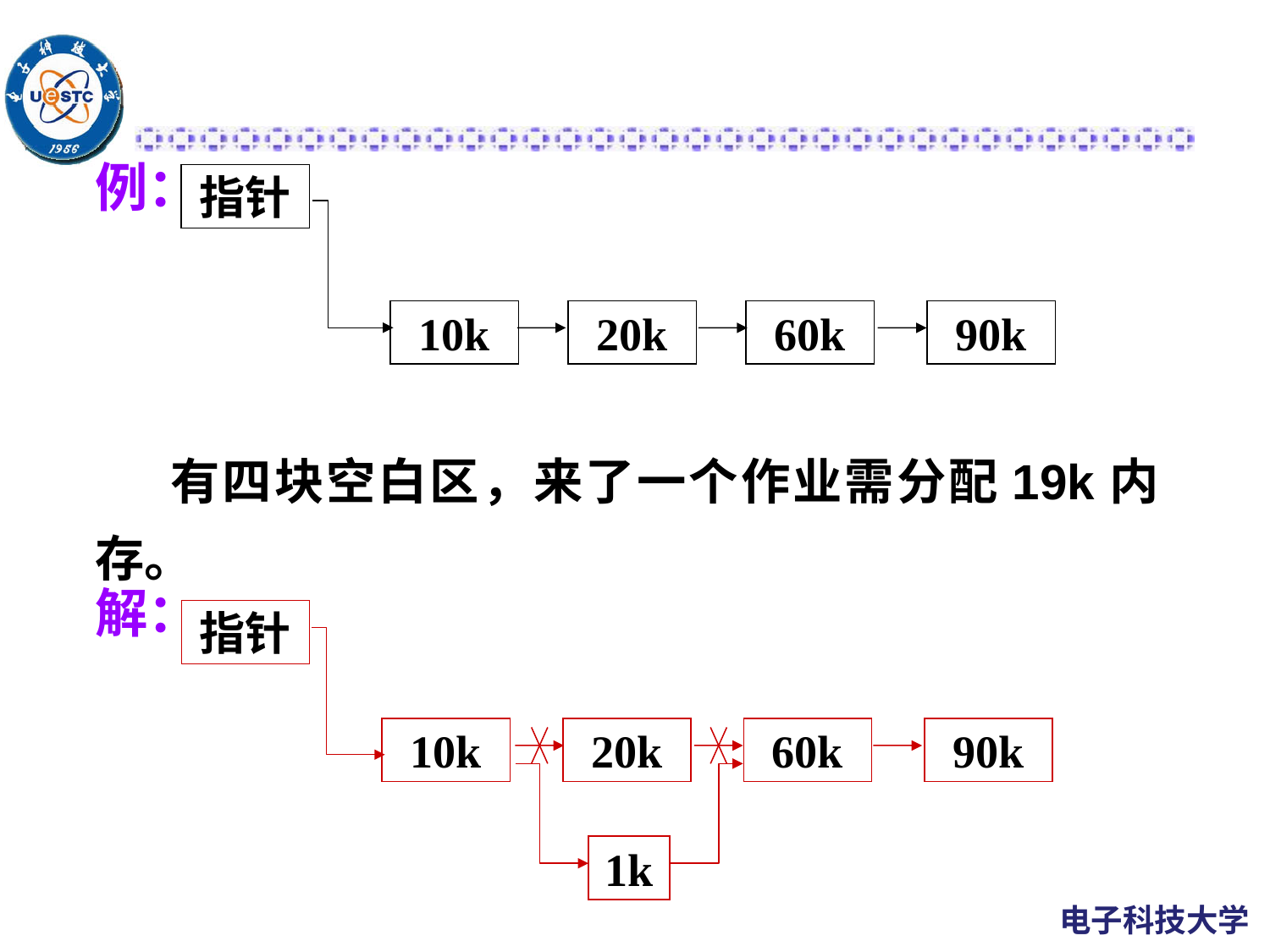

例：
指针

10k
20k
60k
90k

有四块空白区，来了一个作业需分配19k内存。
解：
指针

10k
20k
60k
90k

1k